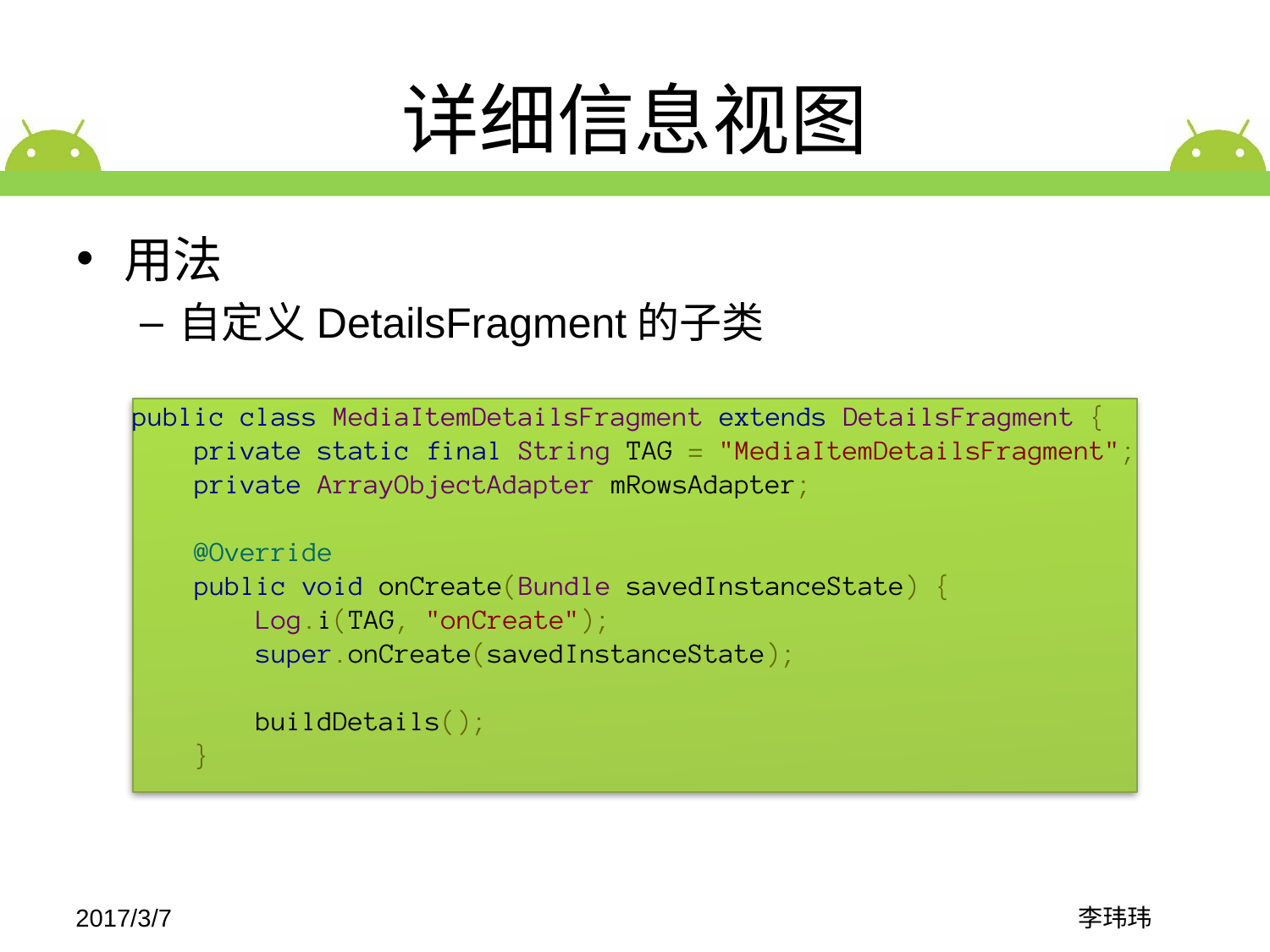

# 详细信息视图
用法
自定义DetailsFragment的子类
public class MediaItemDetailsFragment extends DetailsFragment {
    private static final String TAG = "MediaItemDetailsFragment";
    private ArrayObjectAdapter mRowsAdapter;
    @Override
    public void onCreate(Bundle savedInstanceState) {
        Log.i(TAG, "onCreate");
        super.onCreate(savedInstanceState);
        buildDetails();
    }